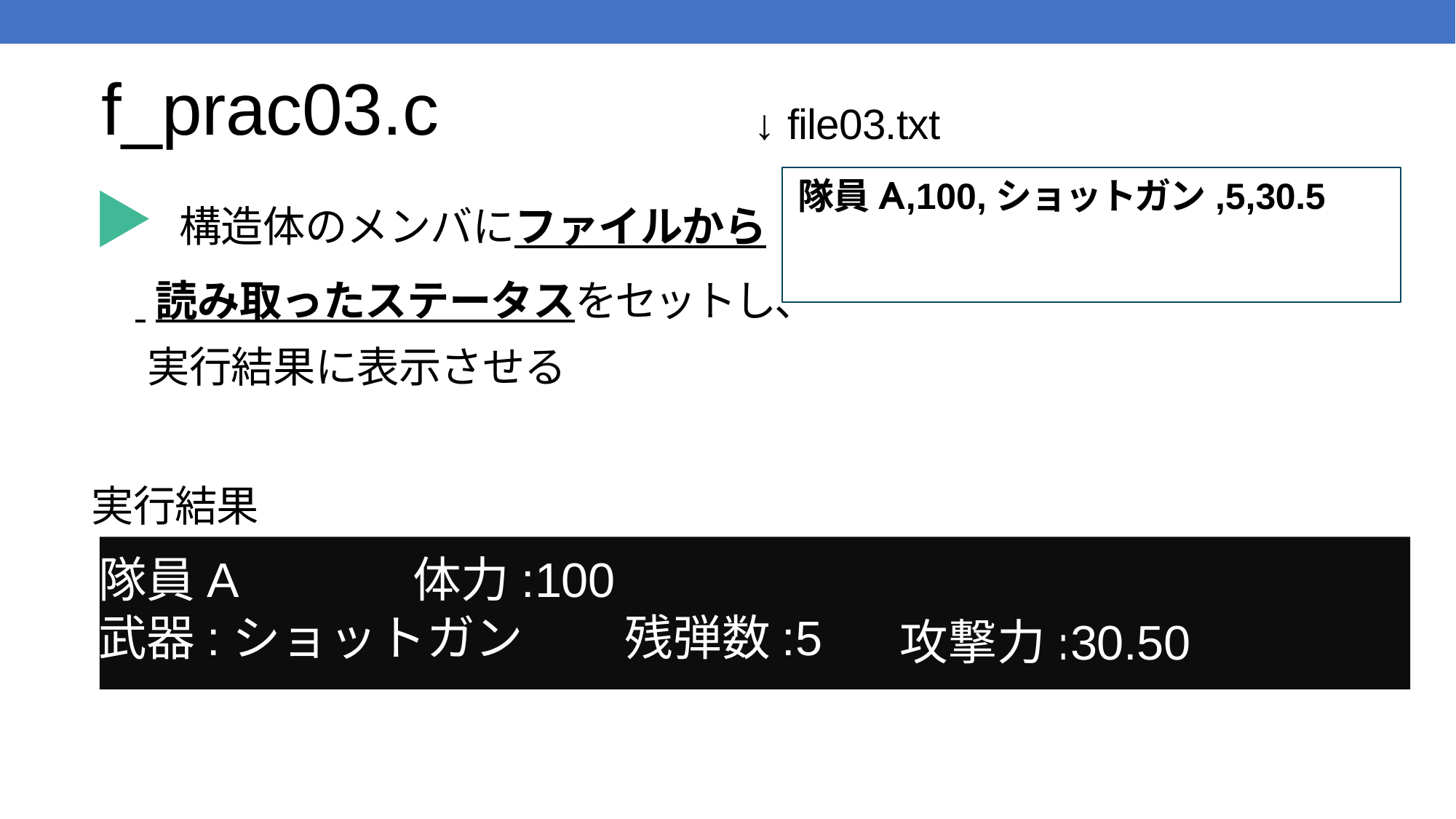

# f_prac03.c
↓ file03.txt
▶ 構造体のメンバにファイルから
 読み取ったステータスをセットし、
実行結果に表示させる

実行結果
隊員A	体力:100
武器:ショットガン	残弾数:5
隊員A,100,ショットガン,5,30.5

攻撃力:30.50